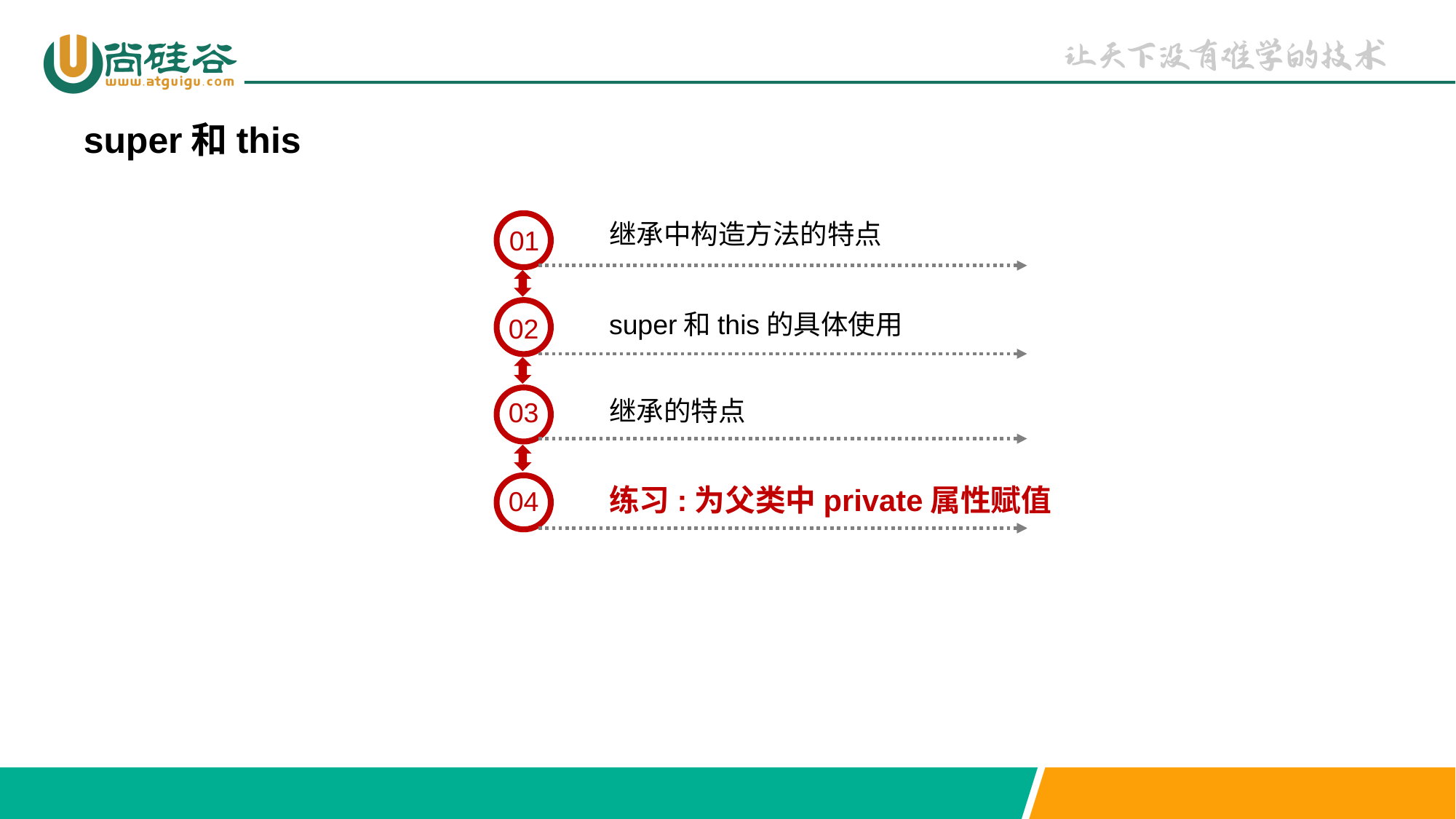

super和this

继承中构造方法的特点
01

super和this的具体使用
02

继承的特点
03

练习:为父类中private属性赋值
04